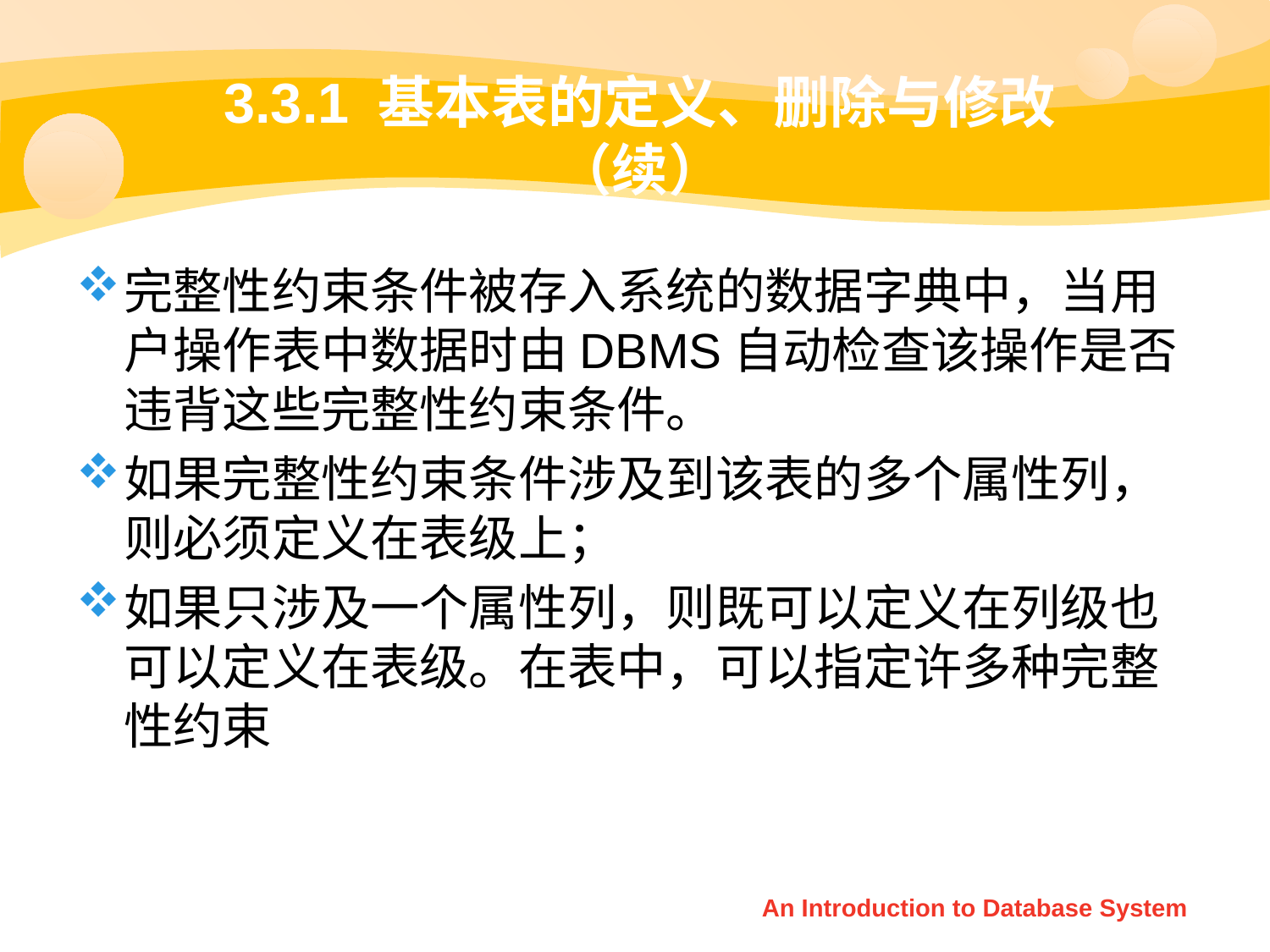

# 3.3.1 基本表的定义、删除与修改（续）
完整性约束条件被存入系统的数据字典中，当用户操作表中数据时由DBMS自动检查该操作是否违背这些完整性约束条件。
如果完整性约束条件涉及到该表的多个属性列，则必须定义在表级上；
如果只涉及一个属性列，则既可以定义在列级也可以定义在表级。在表中，可以指定许多种完整性约束
An Introduction to Database System